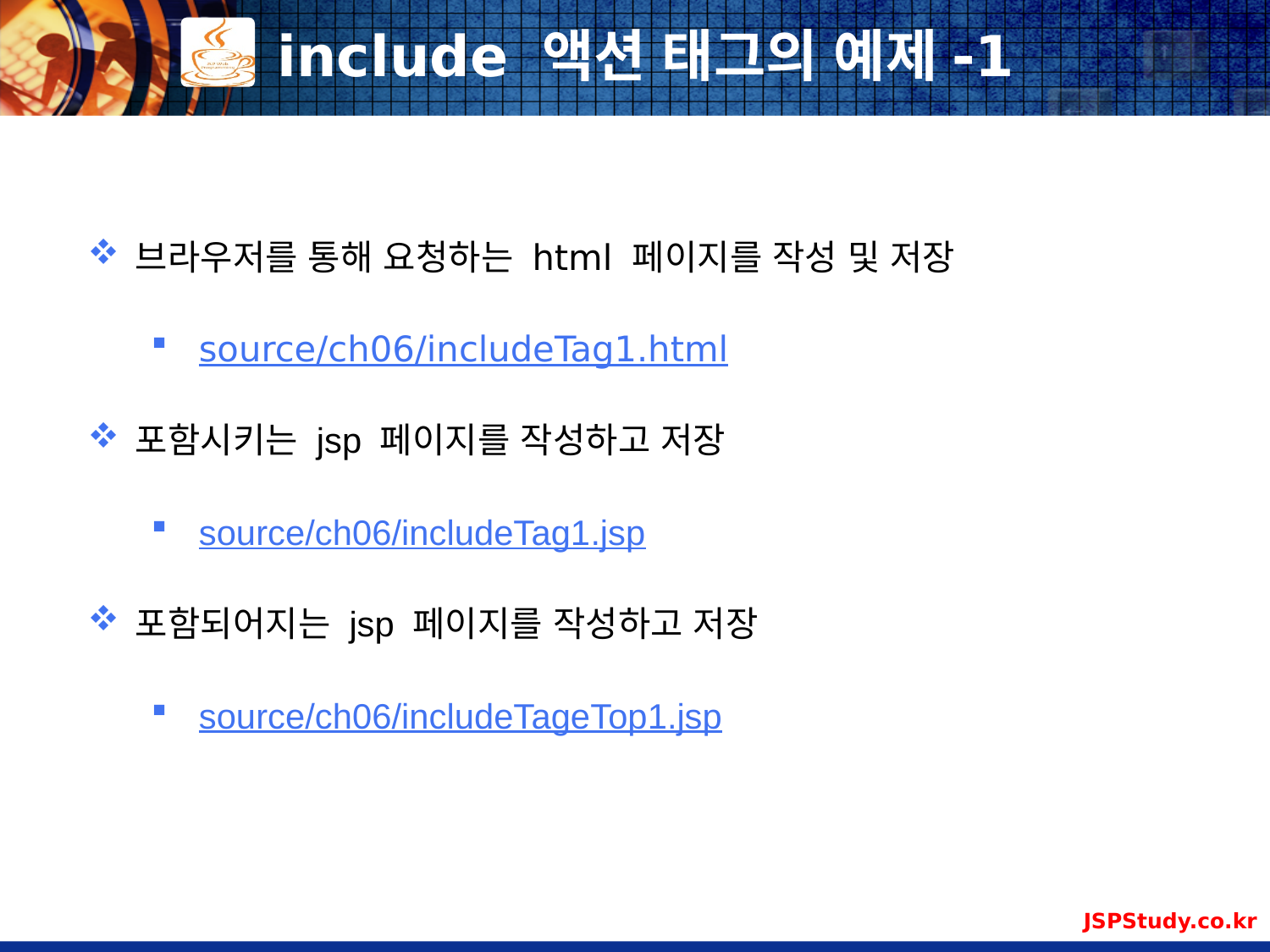

# include 액션 태그의 예제-1
브라우저를 통해 요청하는 html 페이지를 작성 및 저장
source/ch06/includeTag1.html
포함시키는 jsp 페이지를 작성하고 저장
source/ch06/includeTag1.jsp
포함되어지는 jsp 페이지를 작성하고 저장
source/ch06/includeTageTop1.jsp
JSPStudy.co.kr